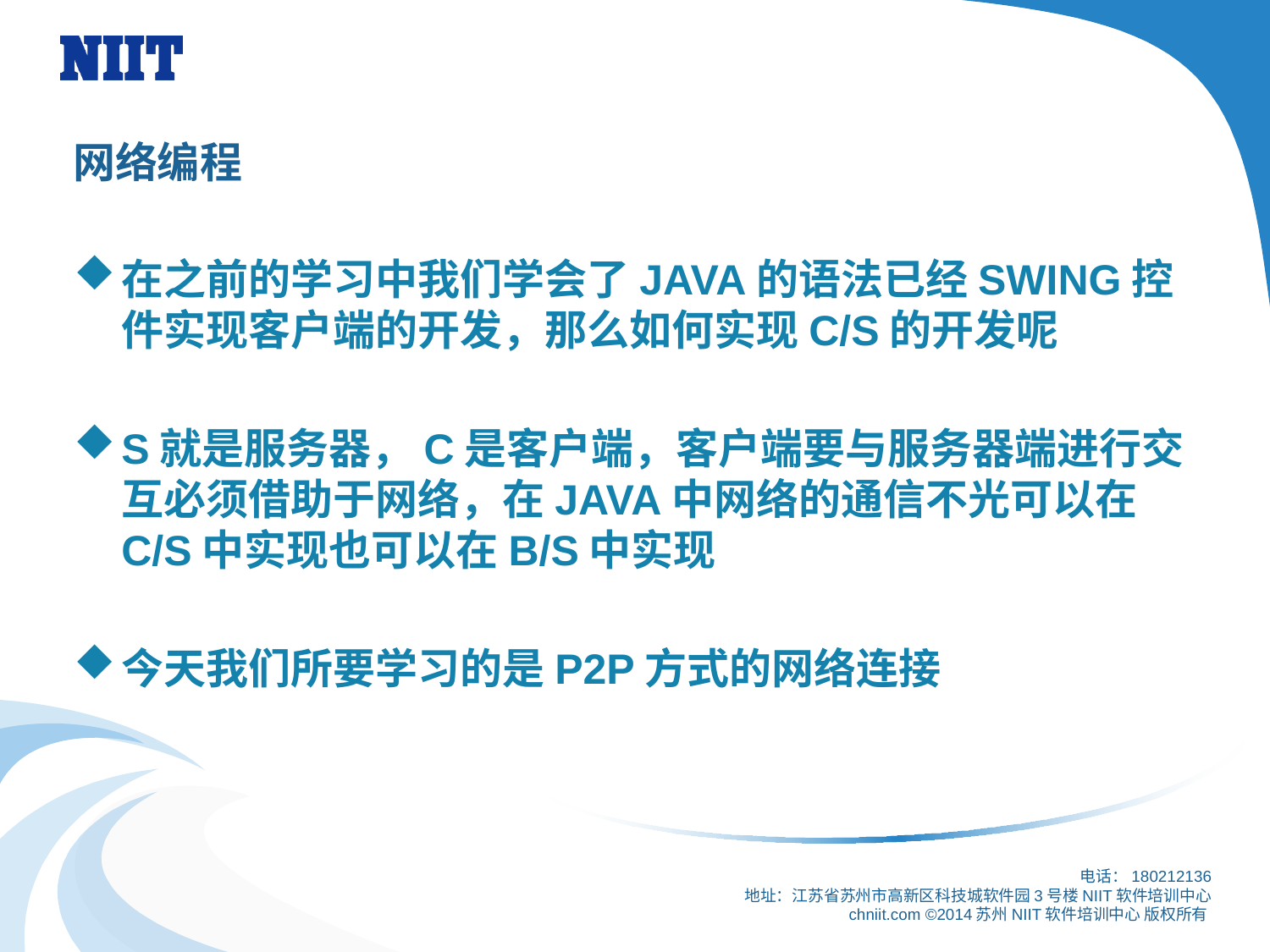

# 网络编程
在之前的学习中我们学会了JAVA的语法已经SWING控件实现客户端的开发，那么如何实现C/S的开发呢

S就是服务器，C是客户端，客户端要与服务器端进行交互必须借助于网络，在JAVA中网络的通信不光可以在C/S中实现也可以在B/S中实现

今天我们所要学习的是P2P方式的网络连接